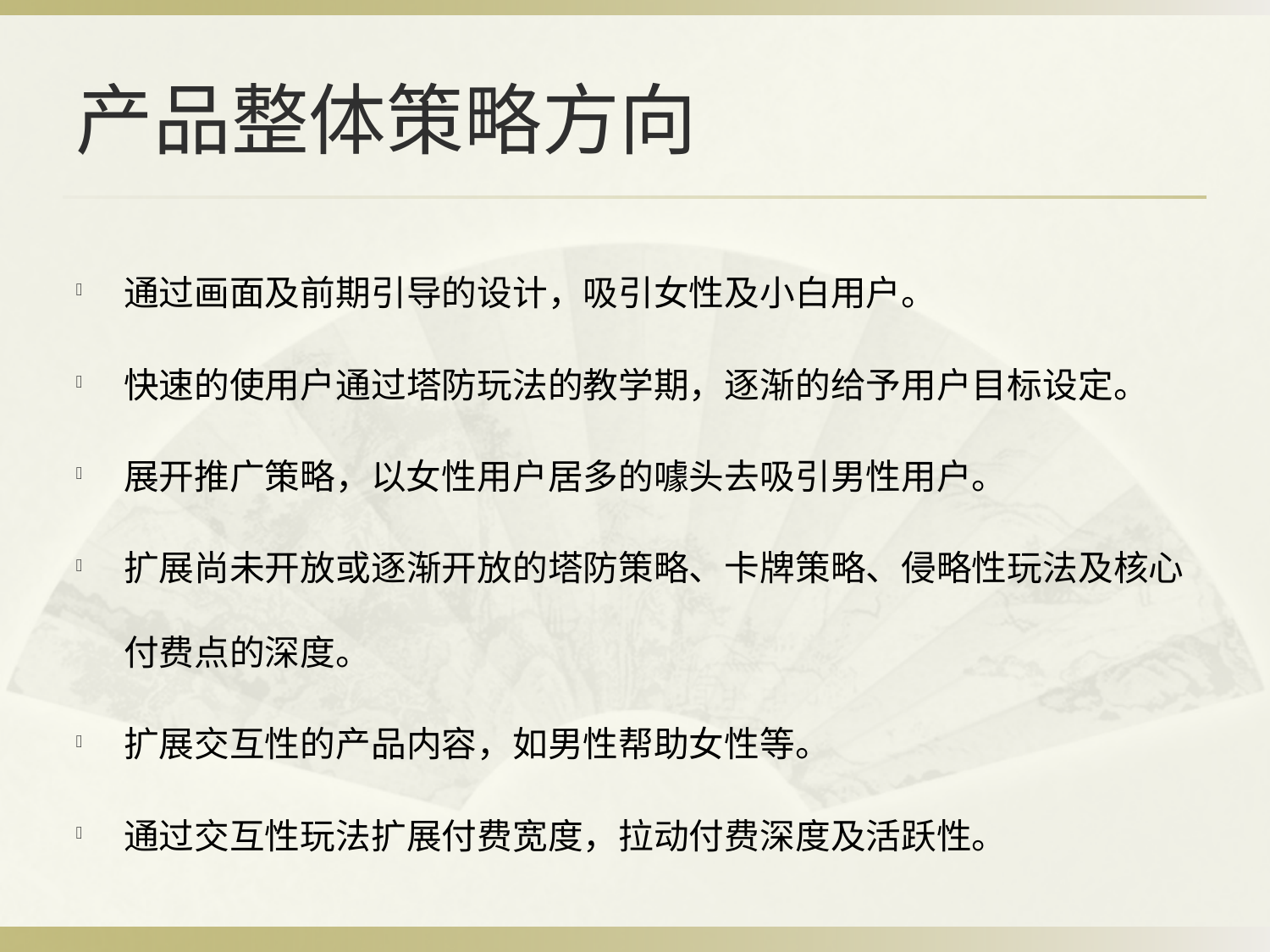

# 产品整体策略方向
通过画面及前期引导的设计，吸引女性及小白用户。
快速的使用户通过塔防玩法的教学期，逐渐的给予用户目标设定。
展开推广策略，以女性用户居多的噱头去吸引男性用户。
扩展尚未开放或逐渐开放的塔防策略、卡牌策略、侵略性玩法及核心付费点的深度。
扩展交互性的产品内容，如男性帮助女性等。
通过交互性玩法扩展付费宽度，拉动付费深度及活跃性。